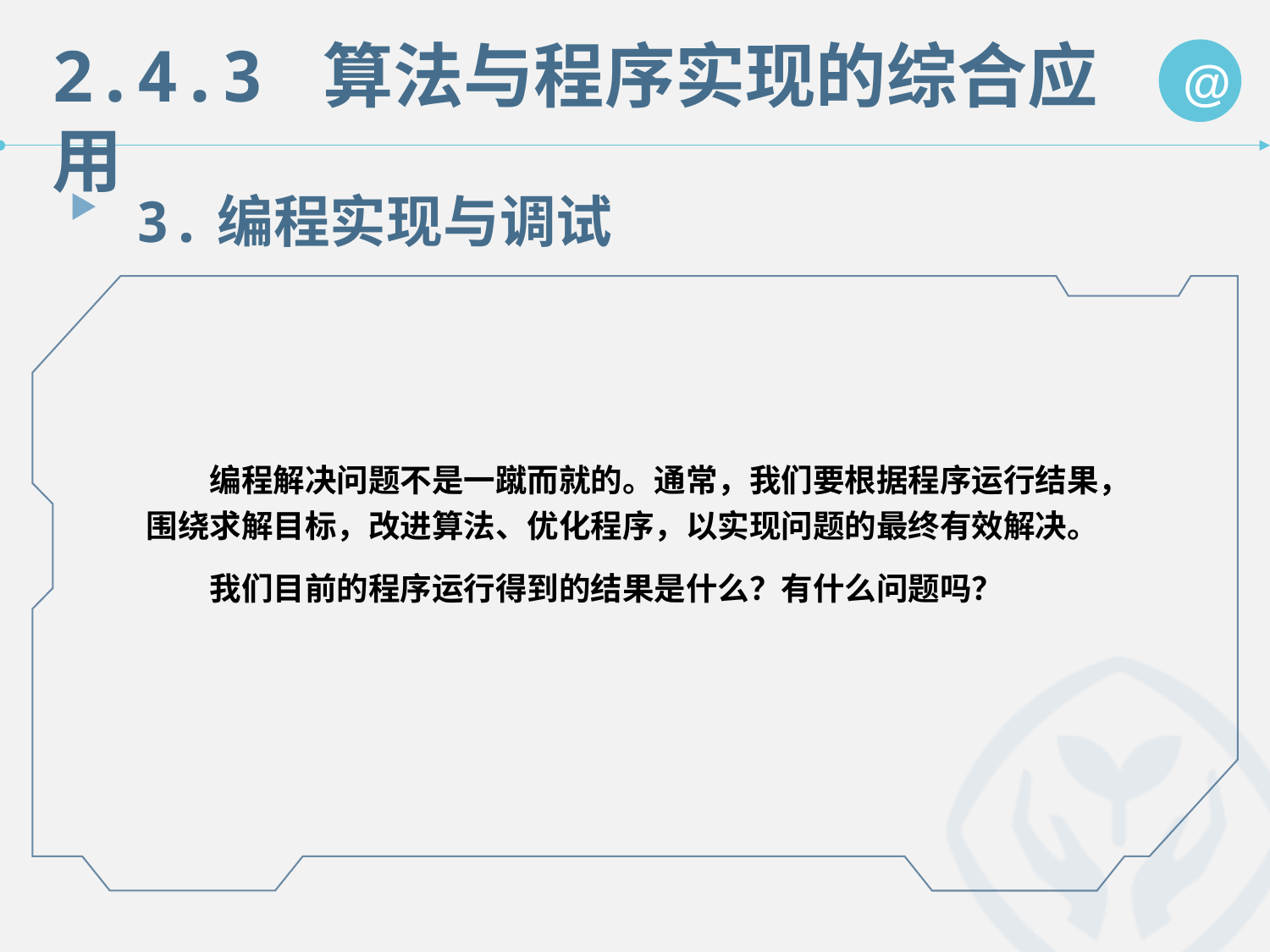

2.4.3 算法与程序实现的综合应用
@
3.编程实现与调试

　　编程解决问题不是一蹴而就的。通常，我们要根据程序运行结果，围绕求解目标，改进算法、优化程序，以实现问题的最终有效解决。
　　我们目前的程序运行得到的结果是什么？有什么问题吗？